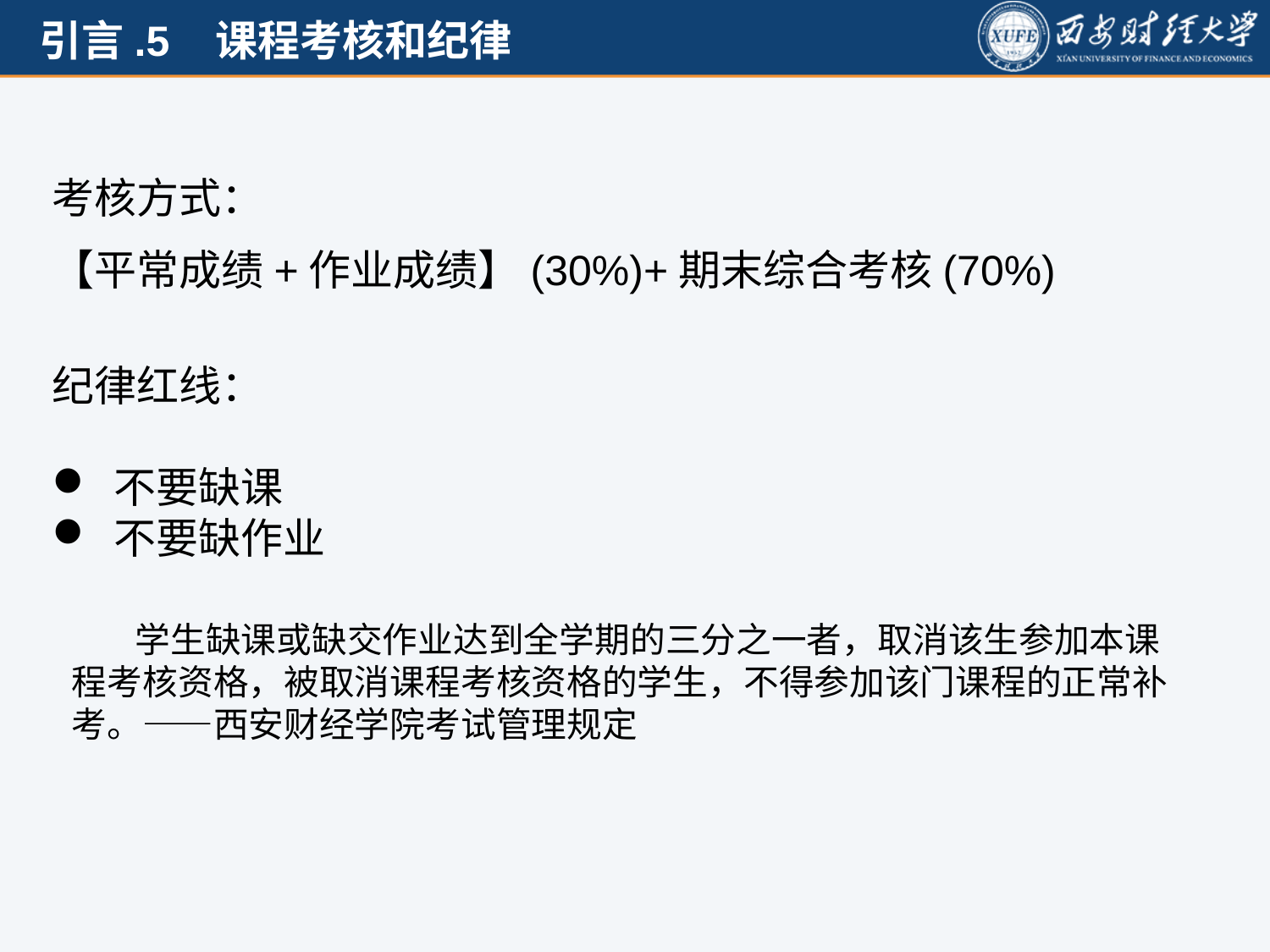

考核方式：
【平常成绩+作业成绩】(30%)+期末综合考核(70%)
纪律红线：

 不要缺课
 不要缺作业

       学生缺课或缺交作业达到全学期的三分之一者，取消该生参加本课程考核资格，被取消课程考核资格的学生，不得参加该门课程的正常补考。——西安财经学院考试管理规定